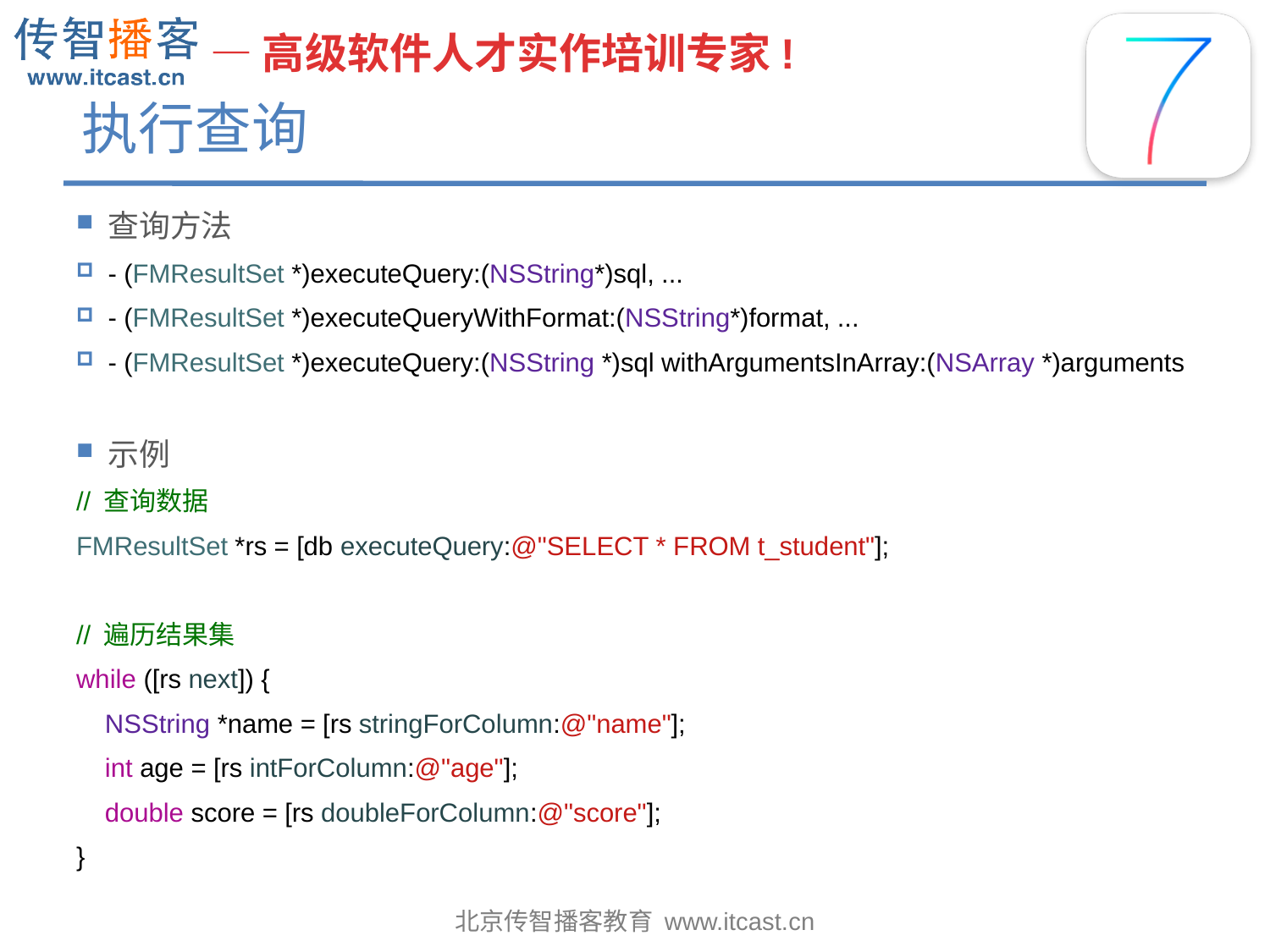

# 执行查询
查询方法
- (FMResultSet *)executeQuery:(NSString*)sql, ...
- (FMResultSet *)executeQueryWithFormat:(NSString*)format, ...
- (FMResultSet *)executeQuery:(NSString *)sql withArgumentsInArray:(NSArray *)arguments

示例
// 查询数据
FMResultSet *rs = [db executeQuery:@"SELECT * FROM t_student"];

// 遍历结果集
while ([rs next]) {
    NSString *name = [rs stringForColumn:@"name"];
    int age = [rs intForColumn:@"age"];
    double score = [rs doubleForColumn:@"score"];
}